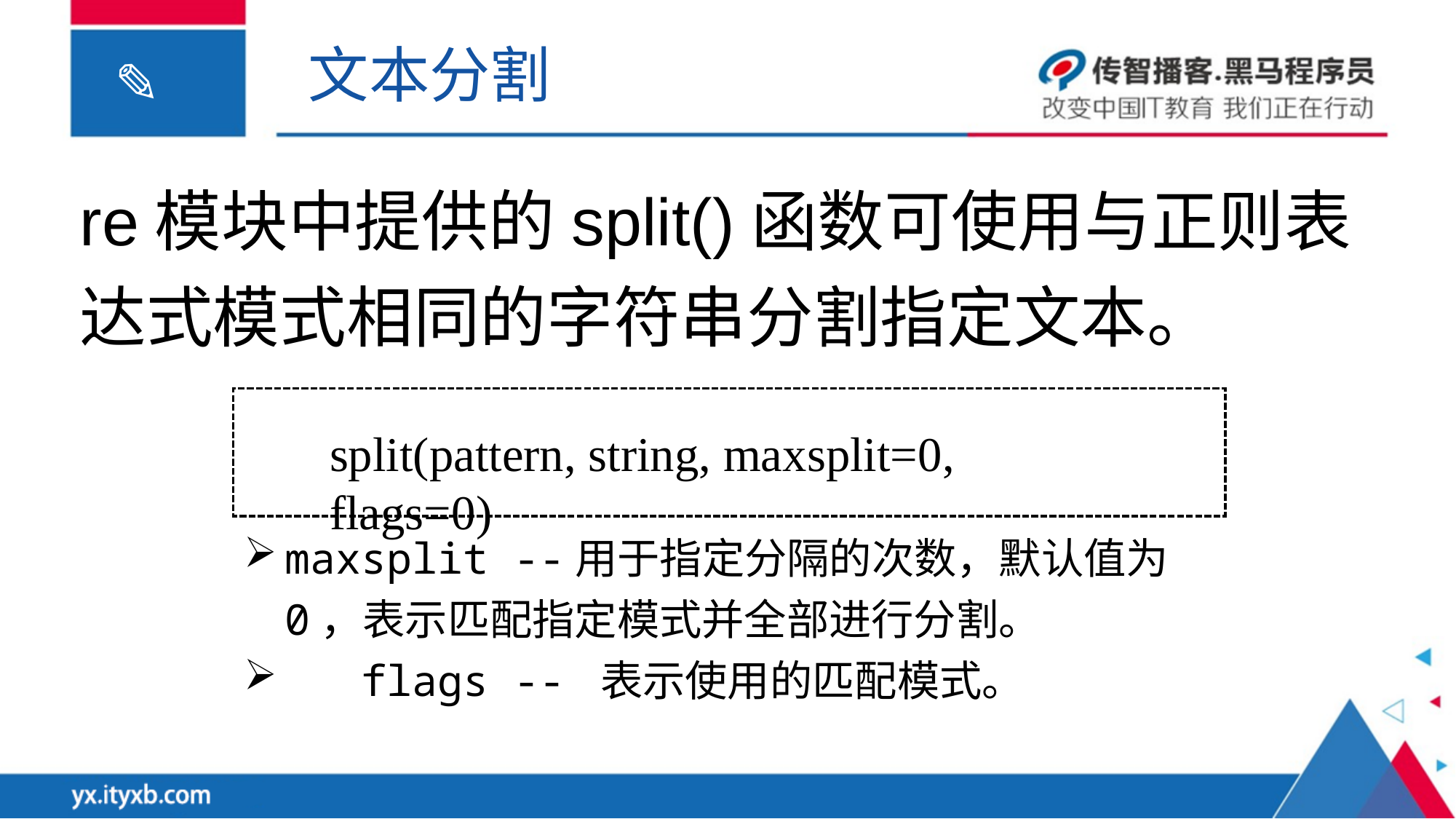

文本分割
re模块中提供的split()函数可使用与正则表达式模式相同的字符串分割指定文本。

split(pattern, string, maxsplit=0, flags=0)
maxsplit --用于指定分隔的次数，默认值为0，表示匹配指定模式并全部进行分割。
   flags -- 表示使用的匹配模式。